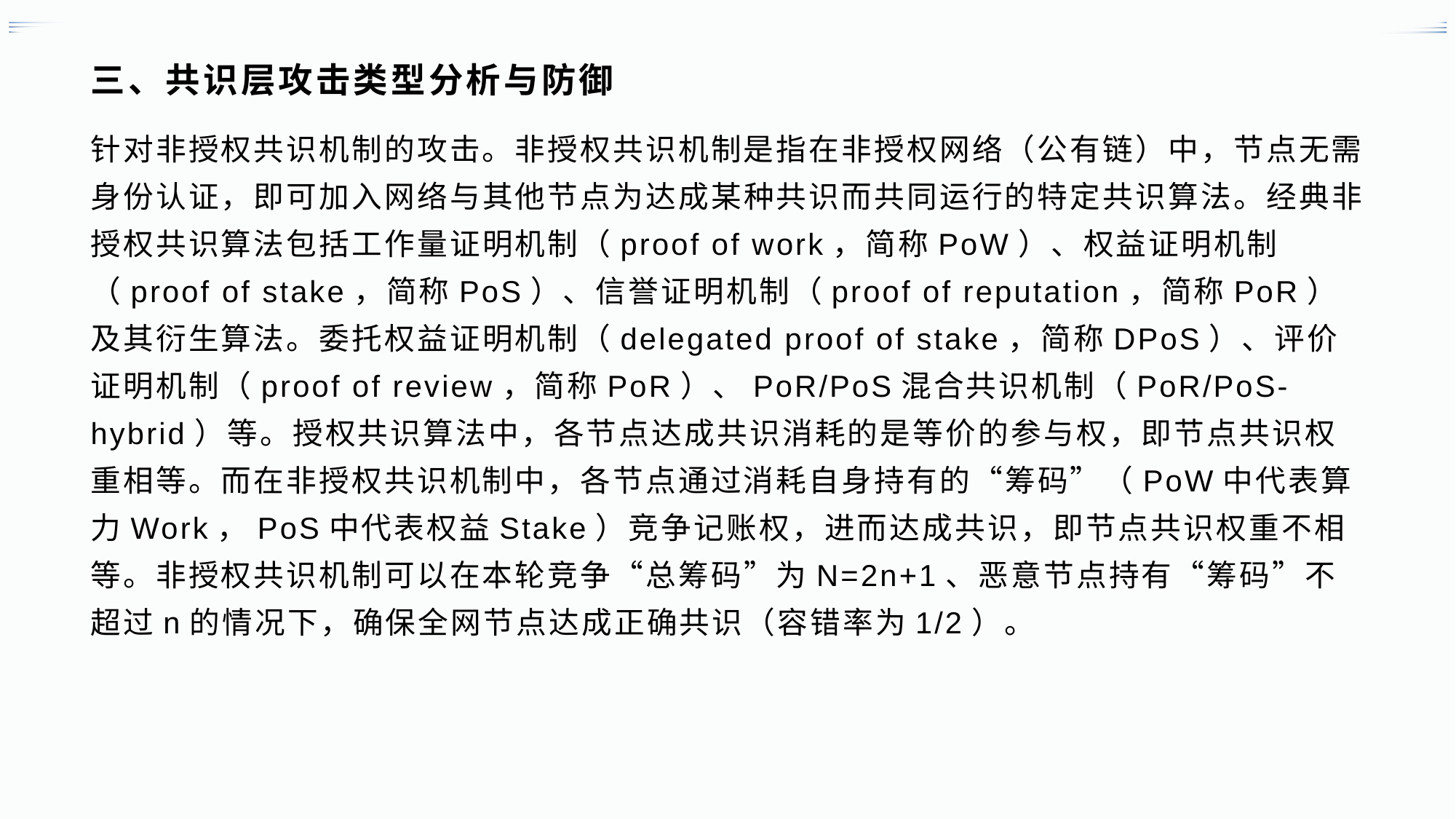

# 三、共识层攻击类型分析与防御
针对非授权共识机制的攻击。非授权共识机制是指在非授权网络（公有链）中，节点无需身份认证，即可加入网络与其他节点为达成某种共识而共同运行的特定共识算法。经典非授权共识算法包括工作量证明机制（proof of work，简称PoW）、权益证明机制（proof of stake，简称PoS）、信誉证明机制（proof of reputation，简称PoR）及其衍生算法。委托权益证明机制（delegated proof of stake，简称DPoS）、评价证明机制（proof of review，简称PoR）、PoR/PoS混合共识机制（PoR/PoS-hybrid）等。授权共识算法中，各节点达成共识消耗的是等价的参与权，即节点共识权重相等。而在非授权共识机制中，各节点通过消耗自身持有的“筹码”（PoW中代表算力Work，PoS中代表权益Stake）竞争记账权，进而达成共识，即节点共识权重不相等。非授权共识机制可以在本轮竞争“总筹码”为N=2n+1、恶意节点持有“筹码”不超过n的情况下，确保全网节点达成正确共识（容错率为1/2）。